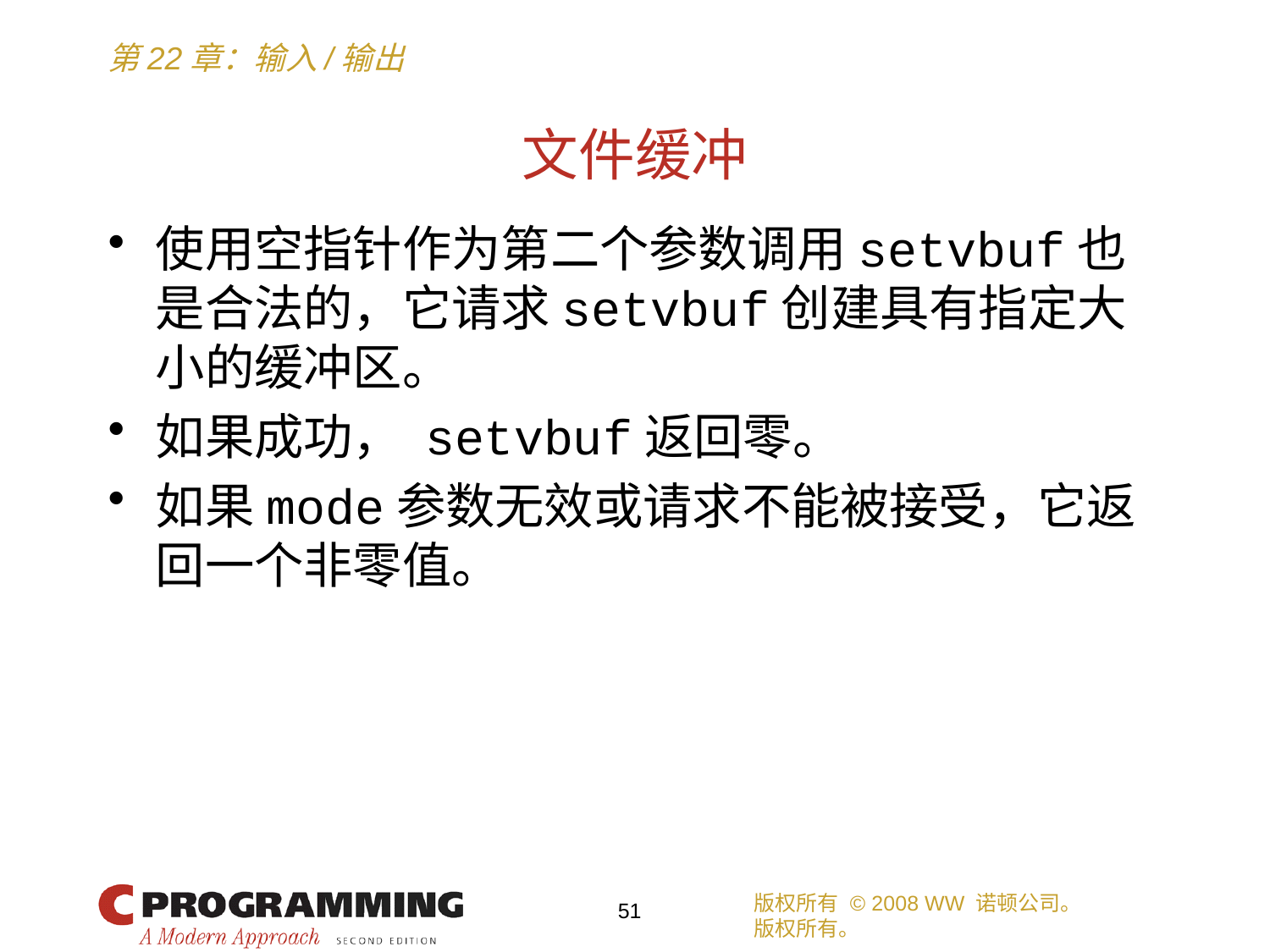

# 文件缓冲
使用空指针作为第二个参数调用setvbuf也是合法的，它请求setvbuf创建具有指定大小的缓冲区。
如果成功， setvbuf返回零。
如果mode参数无效或请求不能被接受，它返回一个非零值。

版权所有 © 2008 WW 诺顿公司。
版权所有。
51